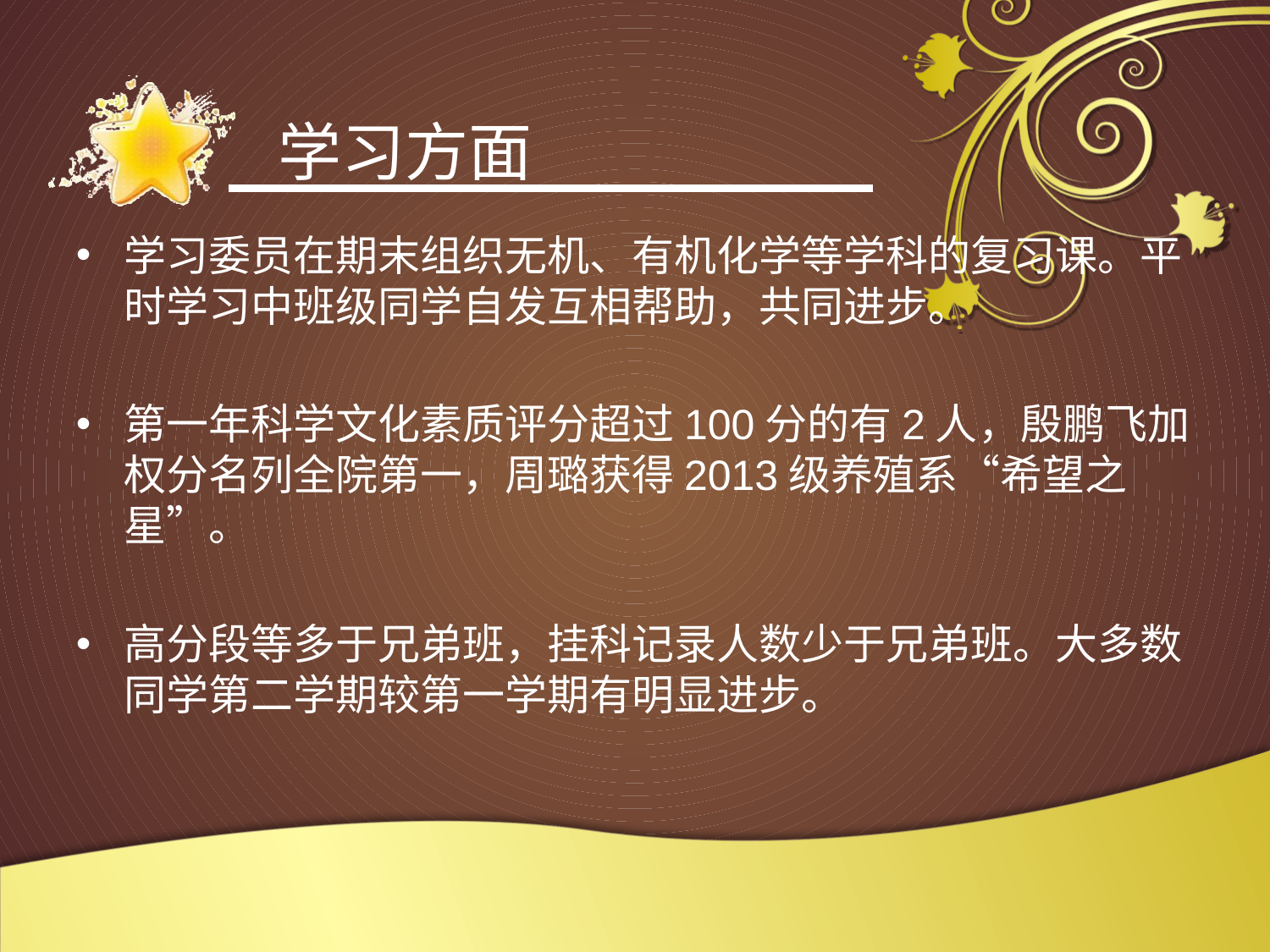

# 学习方面
学习委员在期末组织无机、有机化学等学科的复习课。平时学习中班级同学自发互相帮助，共同进步。

第一年科学文化素质评分超过100分的有2人，殷鹏飞加权分名列全院第一，周璐获得2013级养殖系“希望之星”。

高分段等多于兄弟班，挂科记录人数少于兄弟班。大多数同学第二学期较第一学期有明显进步。